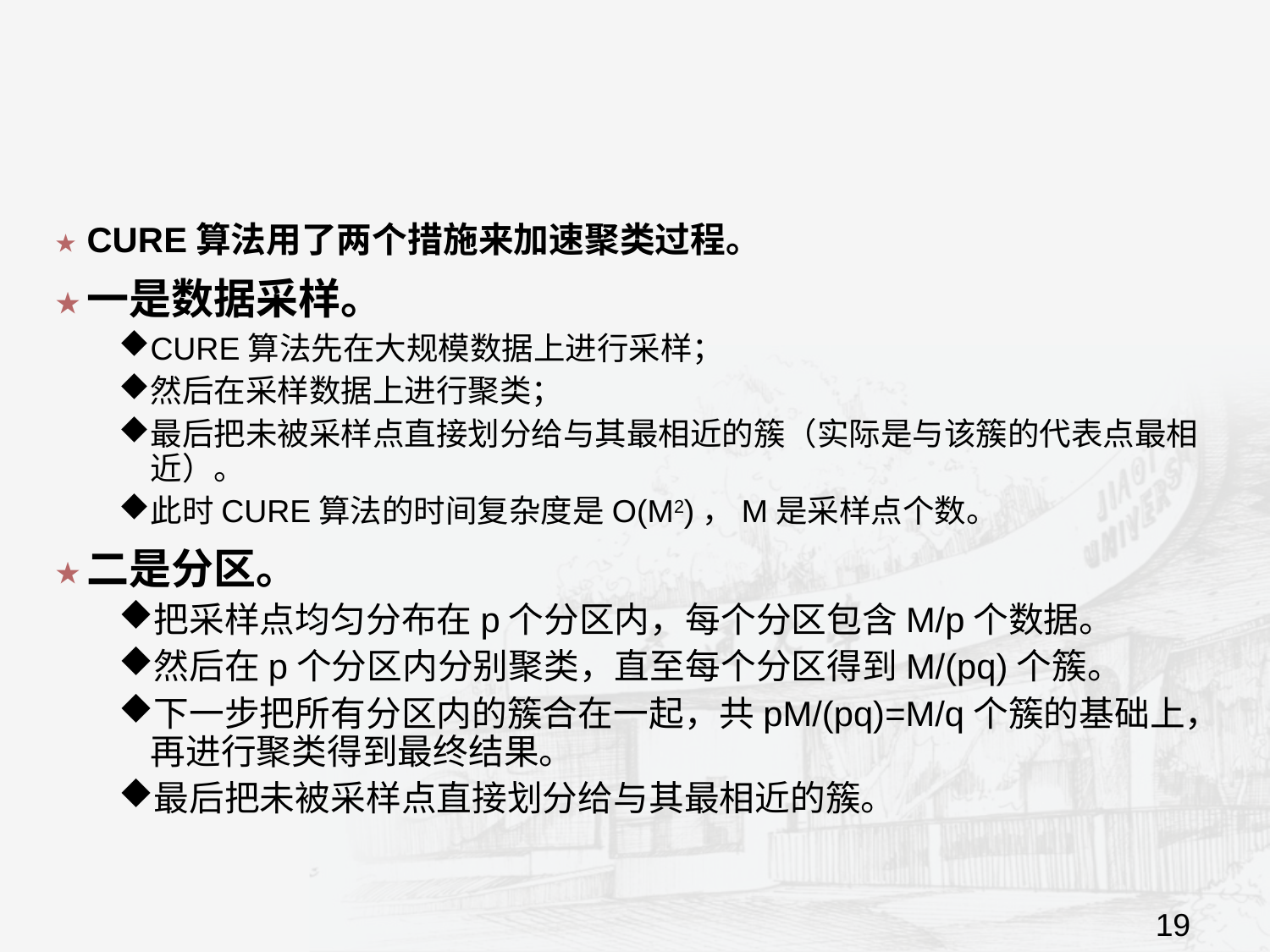

#
CURE算法用了两个措施来加速聚类过程。
一是数据采样。
CURE算法先在大规模数据上进行采样；
然后在采样数据上进行聚类；
最后把未被采样点直接划分给与其最相近的簇（实际是与该簇的代表点最相近）。
此时CURE算法的时间复杂度是O(M2)，M是采样点个数。
二是分区。
把采样点均匀分布在p个分区内，每个分区包含M/p个数据。
然后在p个分区内分别聚类，直至每个分区得到M/(pq)个簇。
下一步把所有分区内的簇合在一起，共pM/(pq)=M/q个簇的基础上，再进行聚类得到最终结果。
最后把未被采样点直接划分给与其最相近的簇。

19